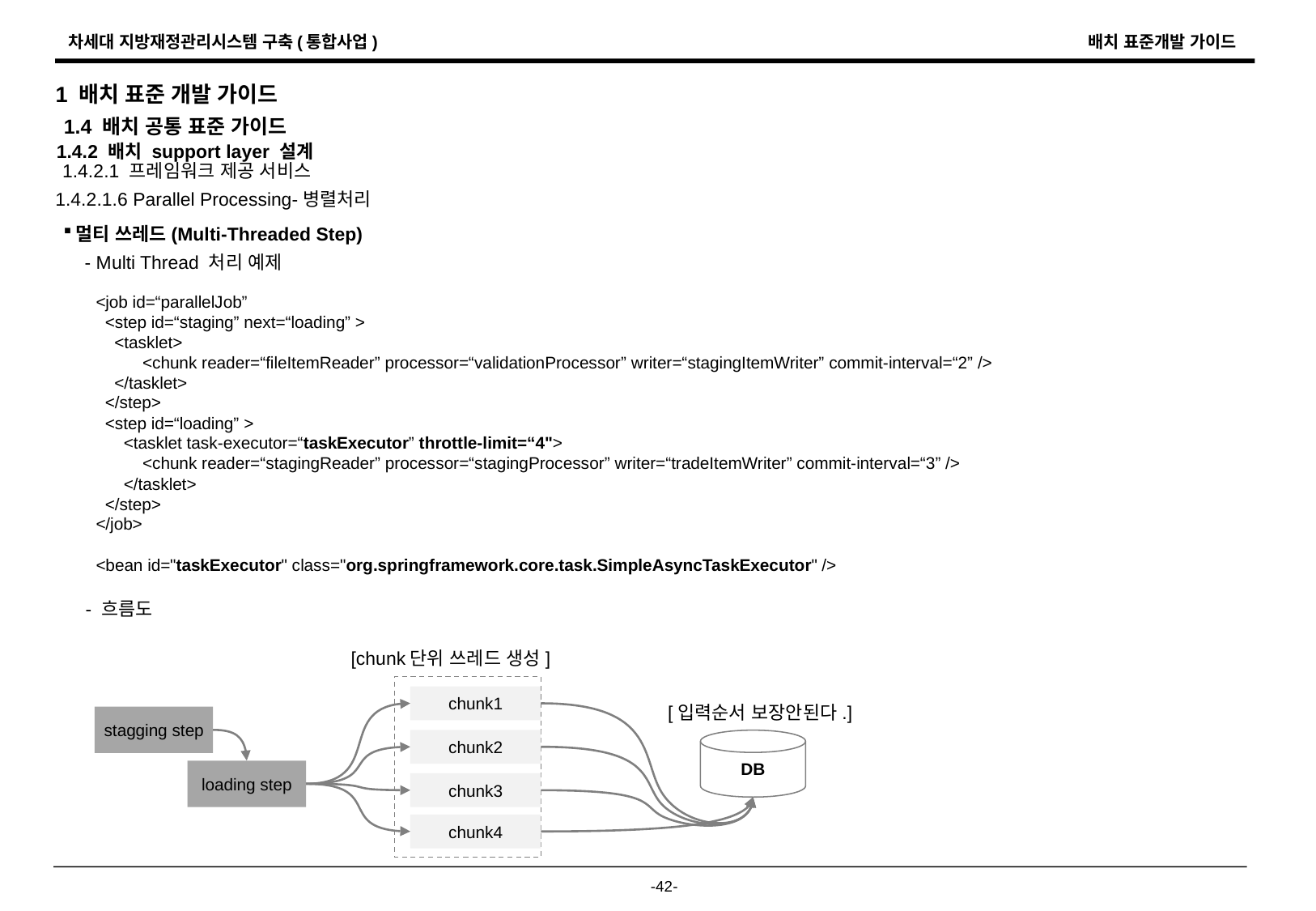

1 배치 표준 개발 가이드
1.4 배치 공통 표준 가이드
1.4.2 배치 support layer 설계
1.4.2.1 프레임워크 제공 서비스
1.4.2.1.6 Parallel Processing-병렬처리
멀티 쓰레드(Multi-Threaded Step)
- Multi Thread 처리 예제
<job id=“parallelJob”
  <step id=“staging” next=“loading” >
    <tasklet>
          <chunk reader=“fileItemReader” processor=“validationProcessor” writer=“stagingItemWriter” commit-interval=“2” />
    </tasklet>
  </step>
  <step id=“loading” >
      <tasklet task-executor=“taskExecutor” throttle-limit=“4">
          <chunk reader=“stagingReader” processor=“stagingProcessor” writer=“tradeItemWriter” commit-interval=“3” />
      </tasklet>
  </step>
</job>

<bean id="taskExecutor" class="org.springframework.core.task.SimpleAsyncTaskExecutor" />
- 흐름도
[chunk단위 쓰레드 생성]

chunk1
[입력순서 보장안된다.]
stagging step
chunk2
DB
loading step
chunk3
chunk4